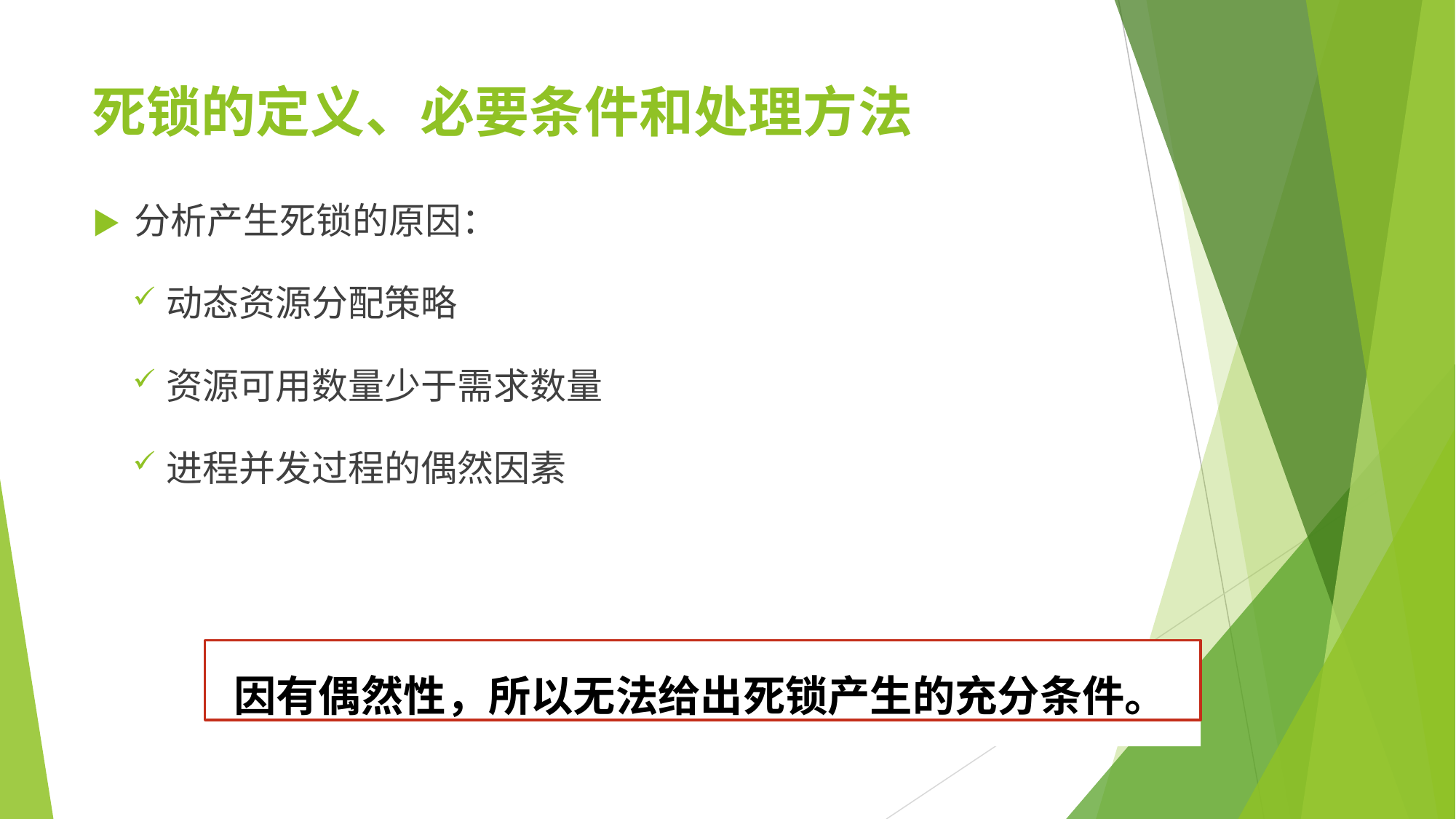

# 死锁的定义、必要条件和处理方法
▶	分析产生死锁的原因：

动态资源分配策略

资源可用数量少于需求数量

进程并发过程的偶然因素

因有偶然性，所以无法给出死锁产生的充分条件。